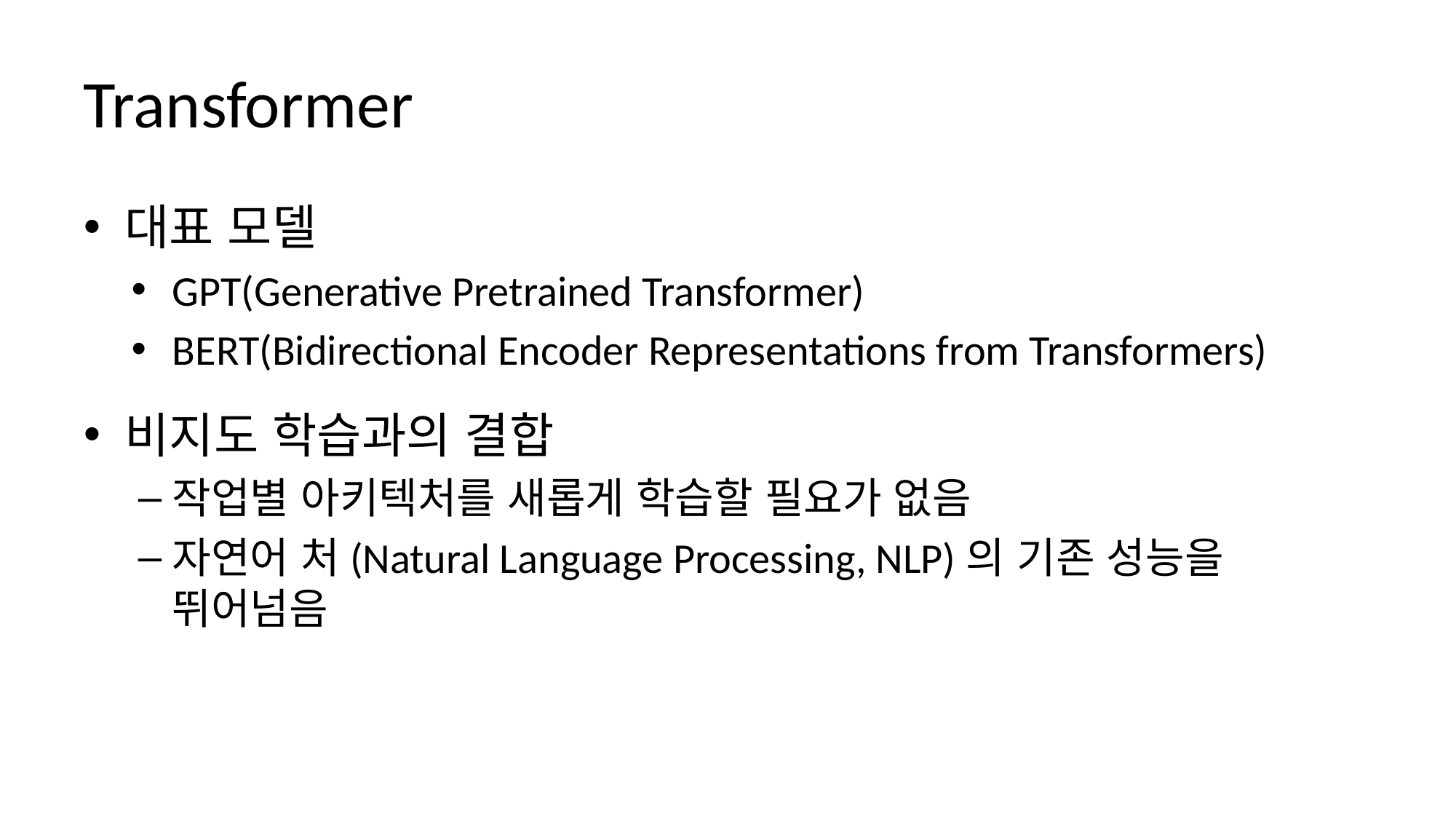

# Transformer
대표 모델
GPT(Generative Pretrained Transformer)
BERT(Bidirectional Encoder Representations from Transformers)

비지도 학습과의 결합
작업별 아키텍처를 새롭게 학습할 필요가 없음
자연어 처(Natural Language Processing, NLP)의 기존 성능을 뛰어넘음